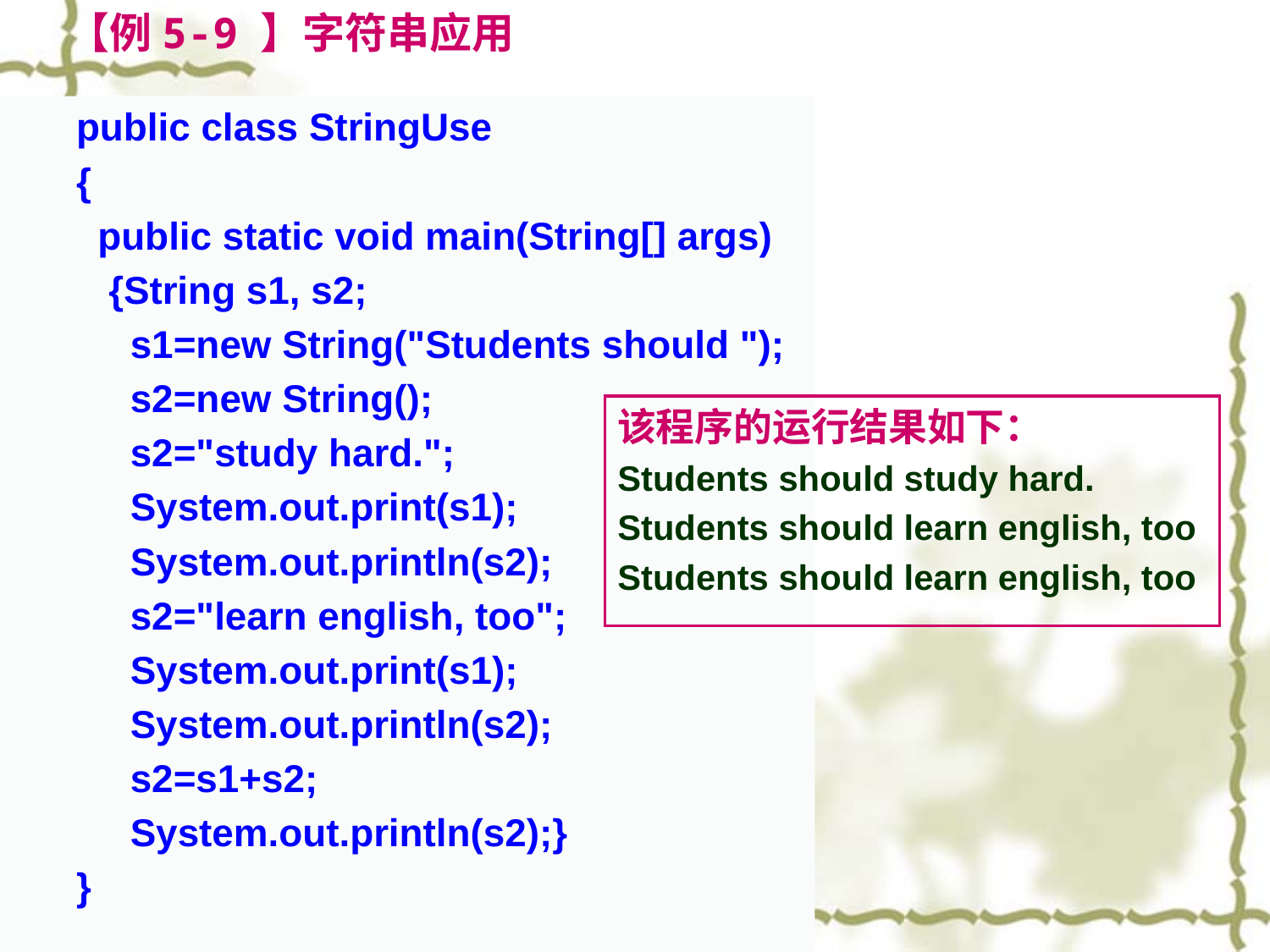

【例5-9 】字符串应用
public class StringUse
{
  public static void main(String[] args)
   {String s1, s2;
     s1=new String("Students should ");
     s2=new String();
     s2="study hard.";
     System.out.print(s1);
     System.out.println(s2);
     s2="learn english, too";
     System.out.print(s1);
     System.out.println(s2);
     s2=s1+s2;
     System.out.println(s2);}
}
该程序的运行结果如下：
Students should study hard.
Students should learn english, too
Students should learn english, too